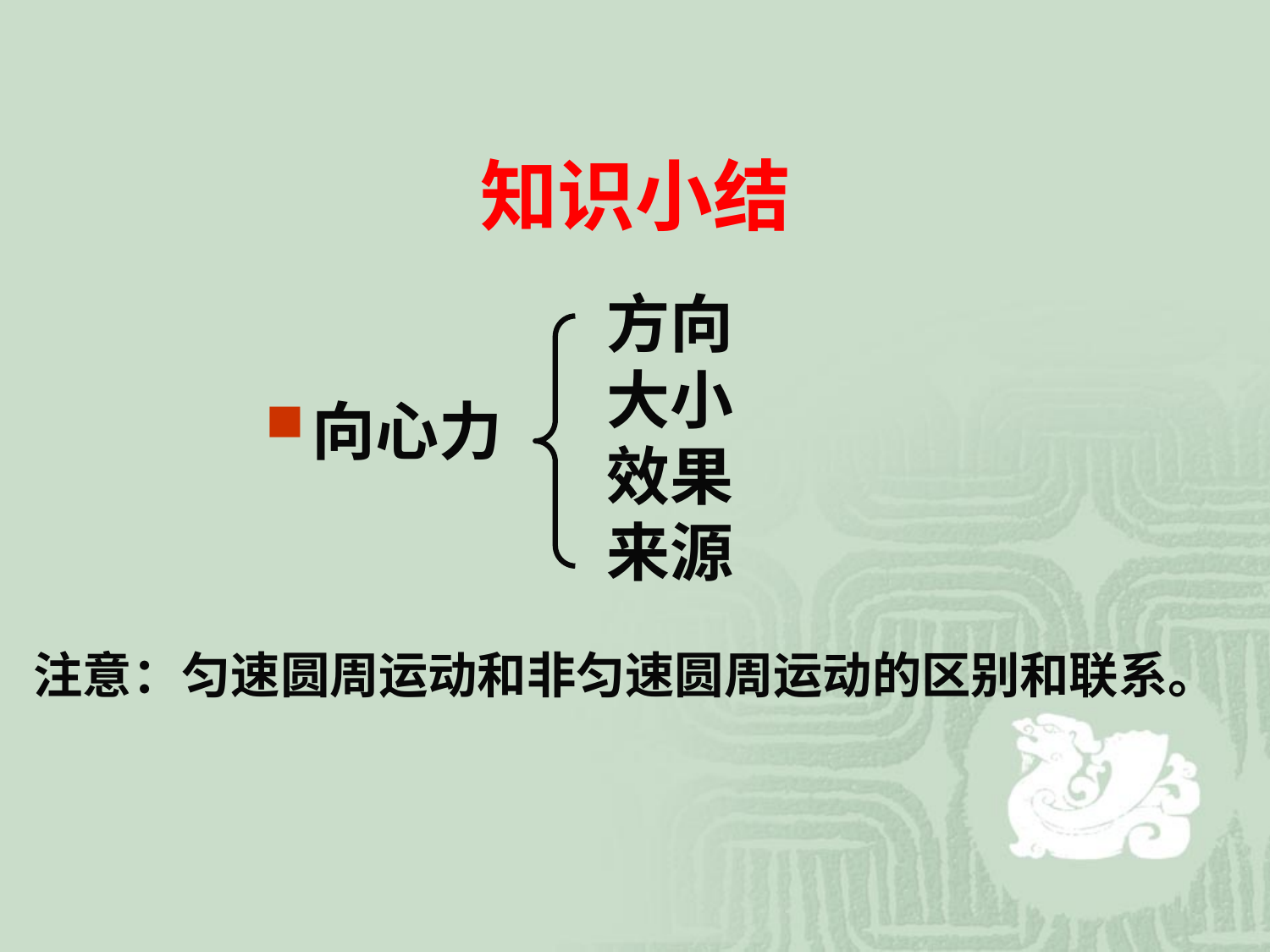

# 知识小结
方向
大小
效果
来源

向心力
注意：匀速圆周运动和非匀速圆周运动的区别和联系。